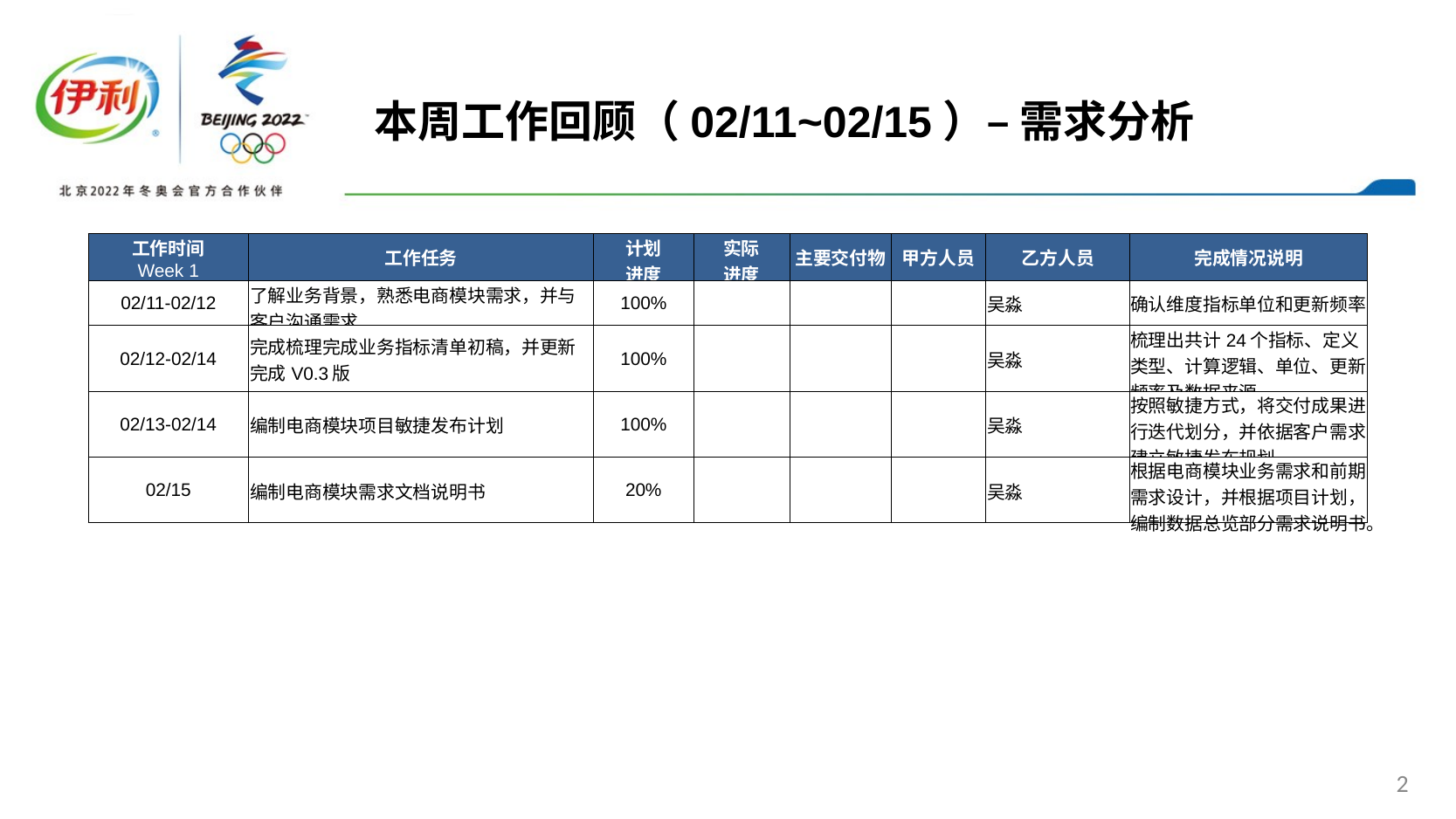

本周工作回顾（02/11~02/15）– 需求分析
| 工作时间 Week 1 | 工作任务 | 计划 进度 | 实际 进度 | 主要交付物 | 甲方人员 | 乙方人员 | 完成情况说明 |
| --- | --- | --- | --- | --- | --- | --- | --- |
| 02/11-02/12 | 了解业务背景，熟悉电商模块需求，并与客户沟通需求 | 100% |  |  |  | 吴淼 | 确认维度指标单位和更新频率 |
| 02/12-02/14 | 完成梳理完成业务指标清单初稿，并更新完成V0.3版 | 100% |  |  |  | 吴淼 | 梳理出共计24个指标、定义类型、计算逻辑、单位、更新频率及数据来源 |
| 02/13-02/14 | 编制电商模块项目敏捷发布计划 | 100% |  |  |  | 吴淼 | 按照敏捷方式，将交付成果进行迭代划分，并依据客户需求建立敏捷发布规划。 |
| 02/15 | 编制电商模块需求文档说明书 | 20% |  |  |  | 吴淼 | 根据电商模块业务需求和前期需求设计，并根据项目计划，编制数据总览部分需求说明书。 |
2